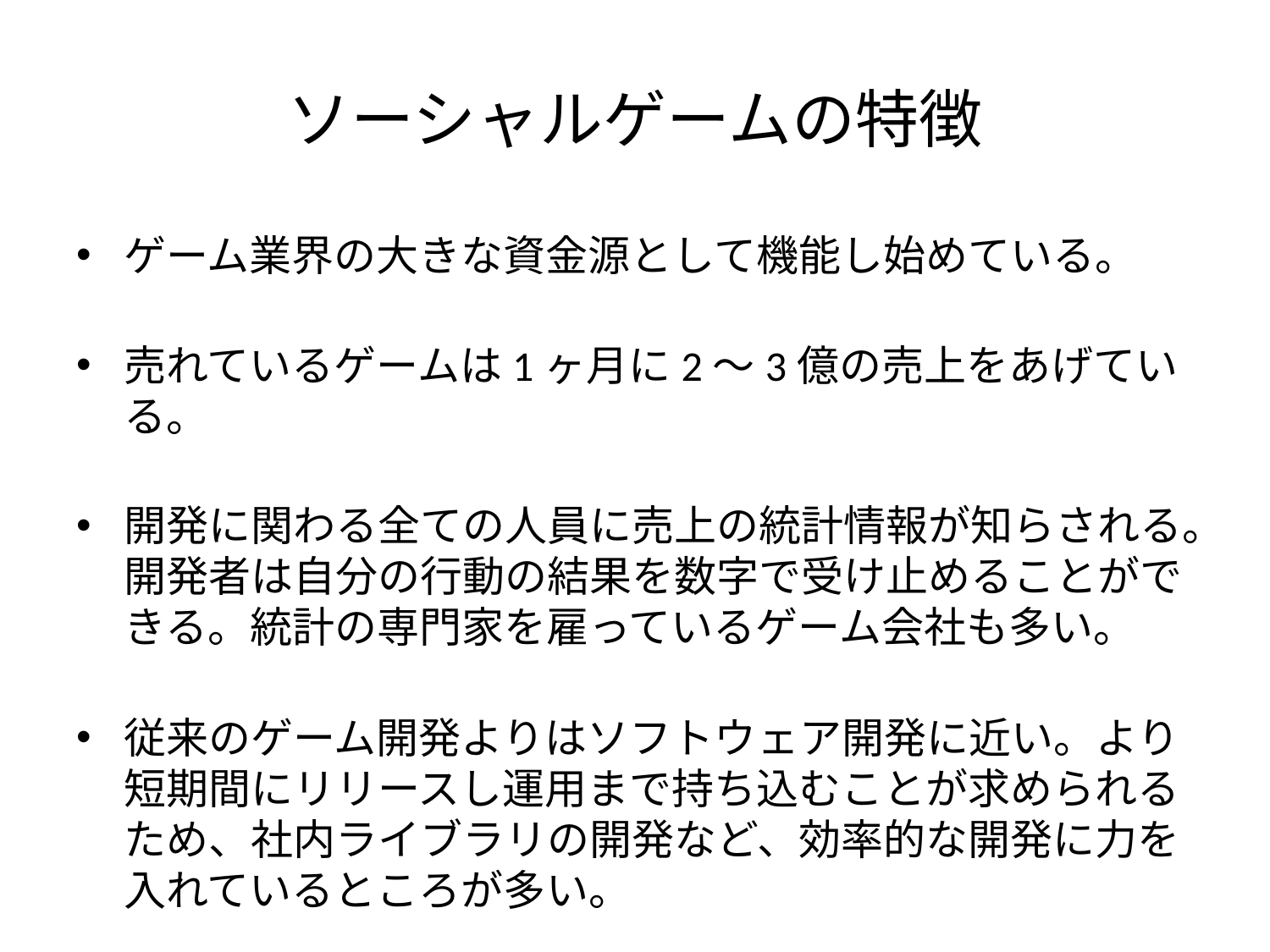

# ソーシャルゲームの特徴
ゲーム業界の大きな資金源として機能し始めている。
売れているゲームは1ヶ月に2～3億の売上をあげている。
開発に関わる全ての人員に売上の統計情報が知らされる。開発者は自分の行動の結果を数字で受け止めることができる。統計の専門家を雇っているゲーム会社も多い。
従来のゲーム開発よりはソフトウェア開発に近い。より短期間にリリースし運用まで持ち込むことが求められるため、社内ライブラリの開発など、効率的な開発に力を入れているところが多い。